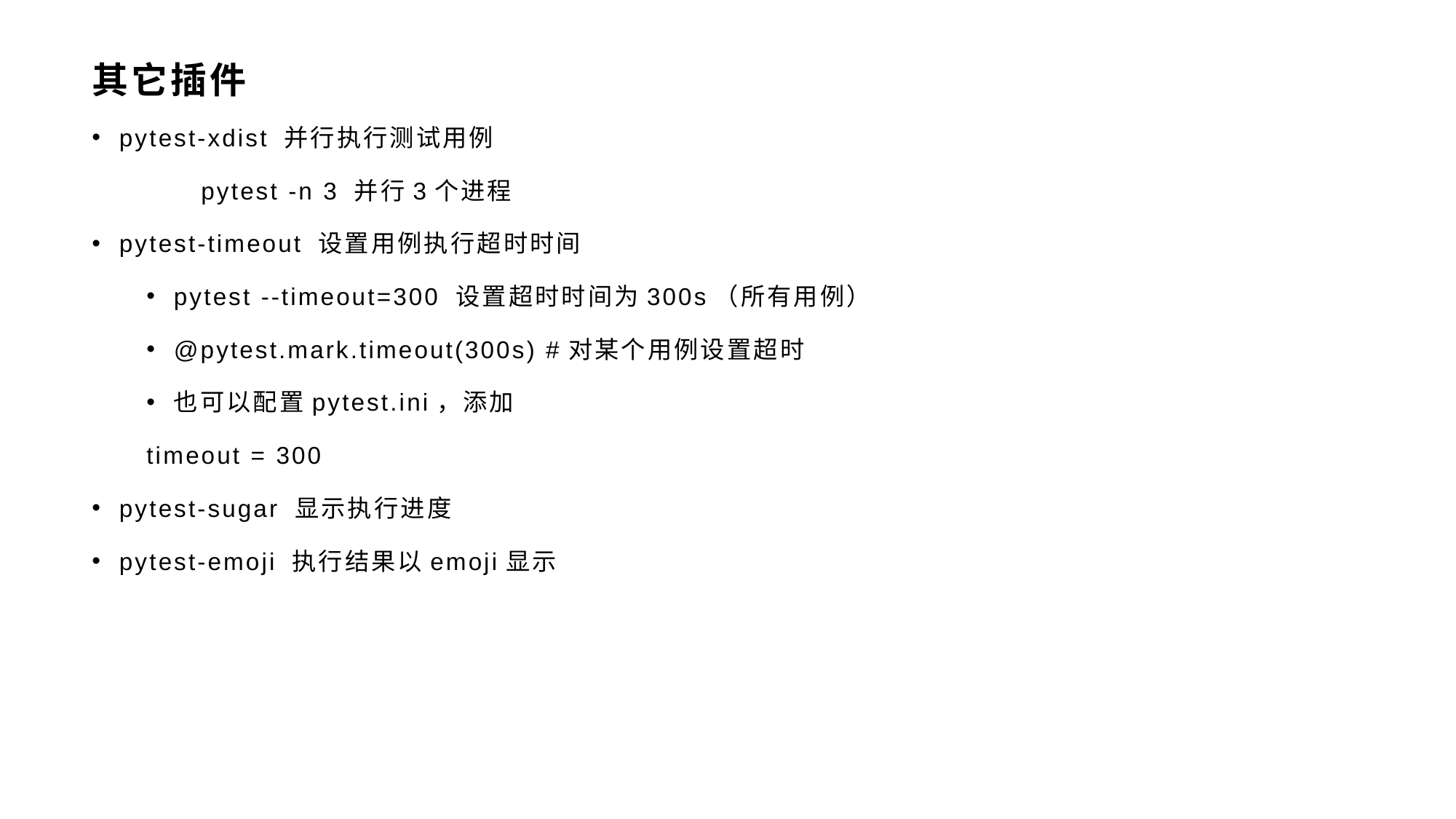

# 其它插件
pytest-xdist 并行执行测试用例
	pytest -n 3 并行3个进程
pytest-timeout 设置用例执行超时时间
pytest --timeout=300 设置超时时间为300s（所有用例）
@pytest.mark.timeout(300s) #对某个用例设置超时
也可以配置pytest.ini，添加
timeout = 300
pytest-sugar 显示执行进度
pytest-emoji 执行结果以emoji显示